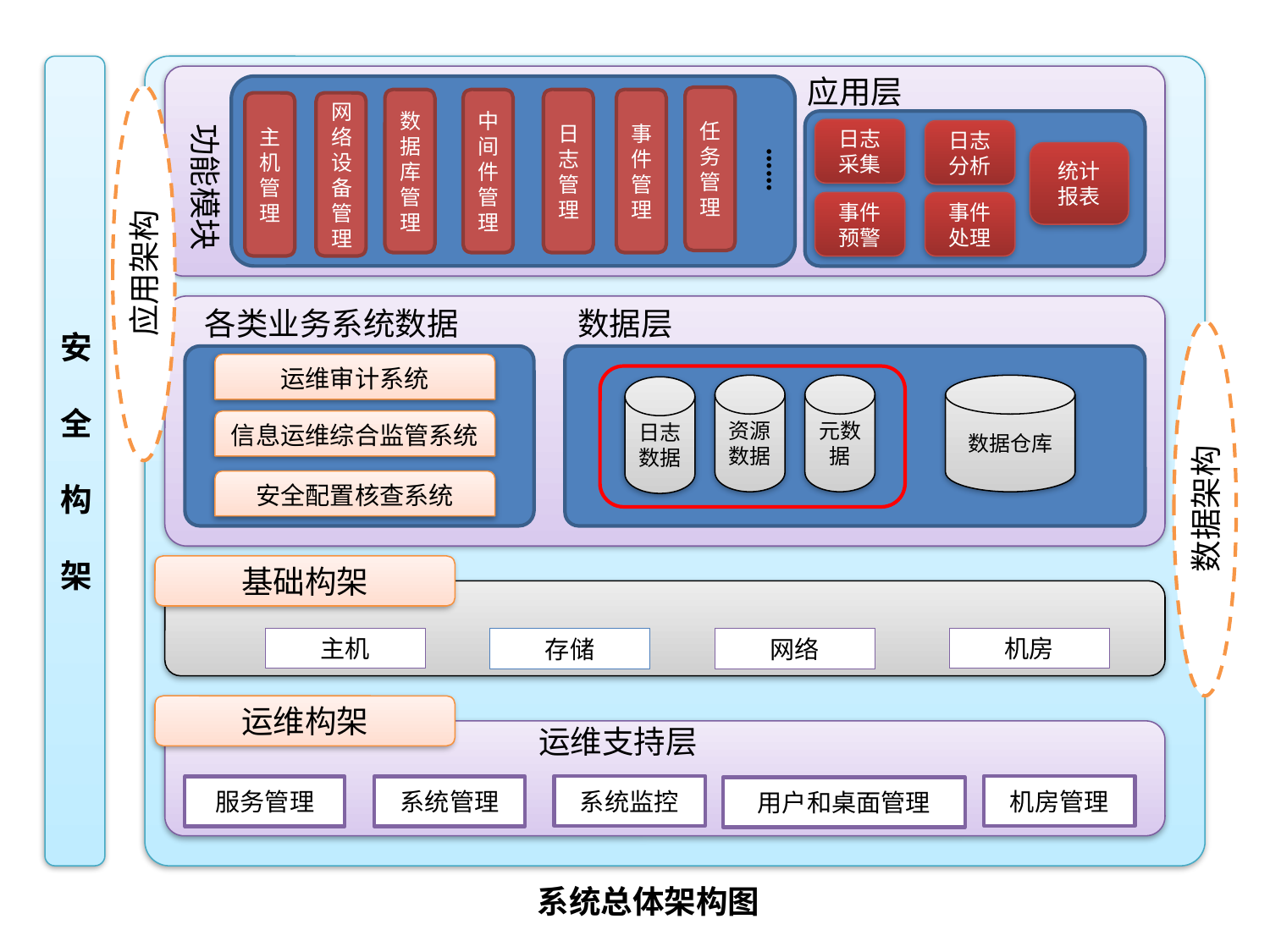

安

全

构

架

应用层

应用架构
任务管理
数据库管理
中间件管理
日志管理
事件管理
……
主机管理
网络设备管理
功能模块

日志
采集
日志
分析
统计
报表
事件
预警
事件
处理

各类业务系统数据
数据层
数据架构

运维审计系统

资源数据
元数据
数据仓库
日志数据
信息运维综合监管系统
安全配置核查系统
基础构架

主机
存储
网络
机房
运维构架
运维支持层

系统监控
机房管理
服务管理
系统管理
用户和桌面管理
系统总体架构图